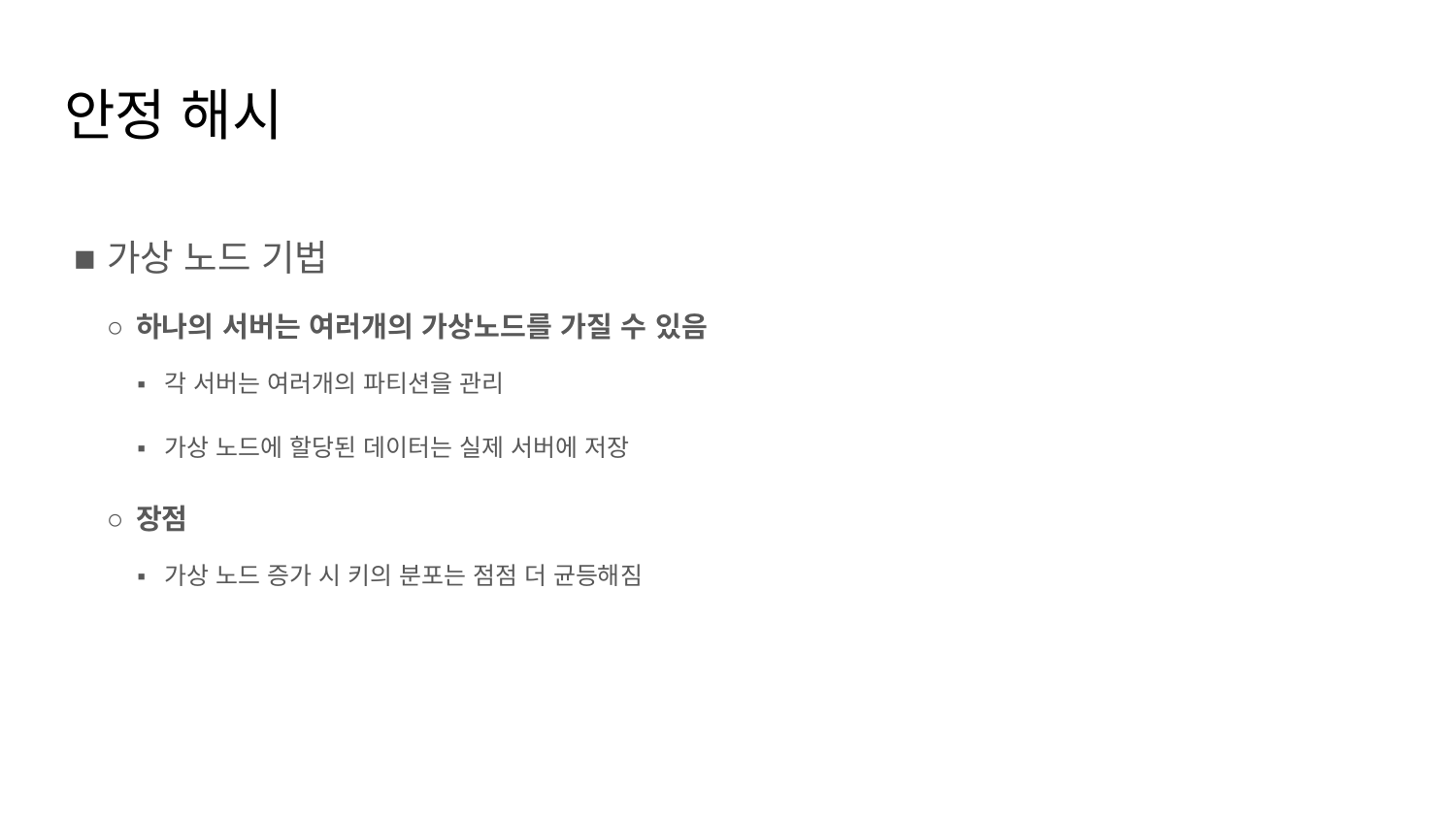

# 안정 해시
가상 노드 기법
하나의 서버는 여러개의 가상노드를 가질 수 있음
각 서버는 여러개의 파티션을 관리
가상 노드에 할당된 데이터는 실제 서버에 저장
장점
가상 노드 증가 시 키의 분포는 점점 더 균등해짐